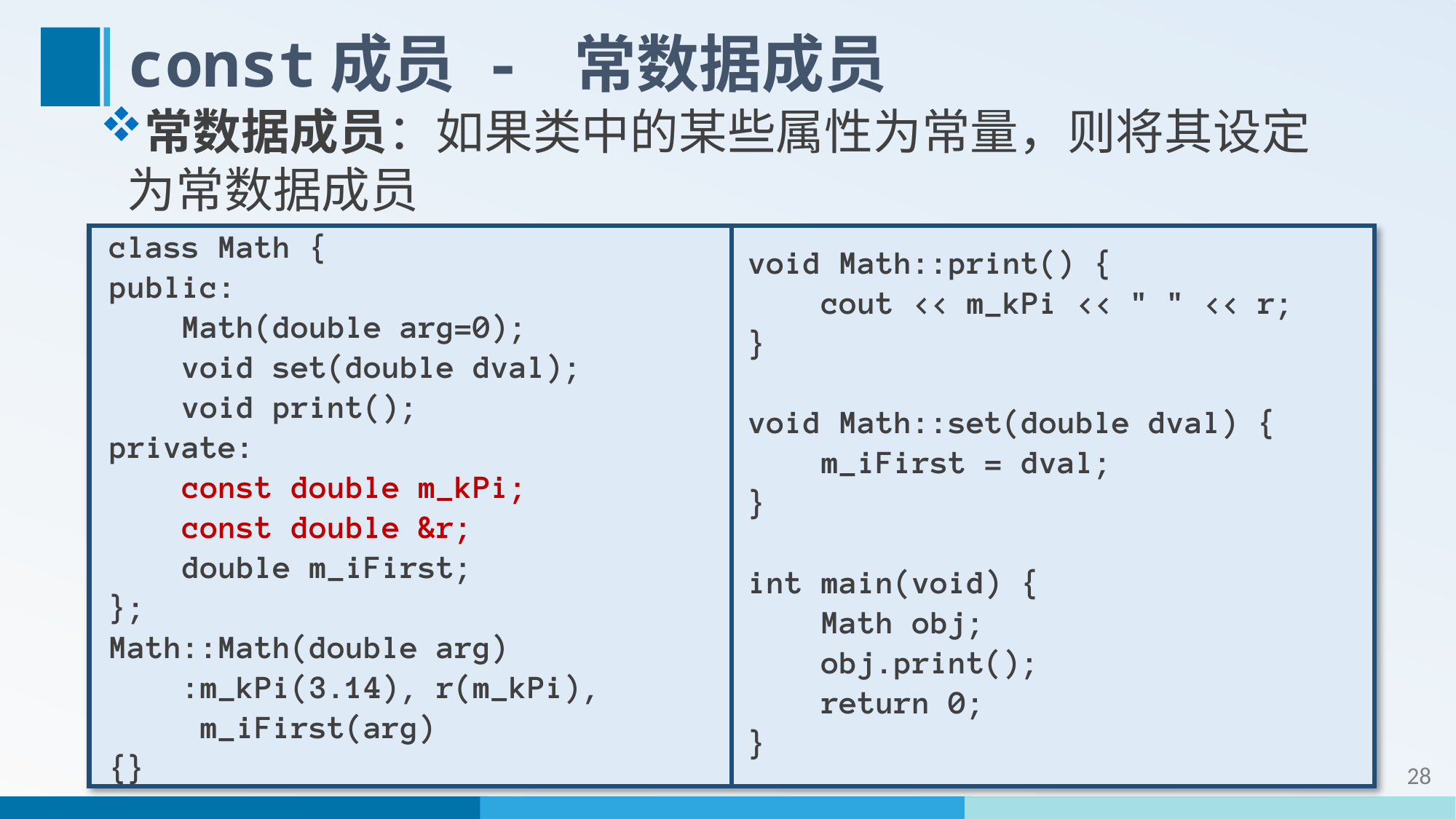

# const成员 - 常数据成员
常数据成员：如果类中的某些属性为常量，则将其设定为常数据成员
class Math {
public:
    Math(double arg=0);
    void set(double dval);
    void print();
private:
    const double m_kPi;
    const double &r;
    double m_iFirst;
};
Math::Math(double arg)
    :m_kPi(3.14), r(m_kPi),
     m_iFirst(arg)
{}

void Math::print() {
    cout << m_kPi << " " << r;
}

void Math::set(double dval) {
    m_iFirst = dval;
}

int main(void) {
    Math obj;
    obj.print();
    return 0;
}